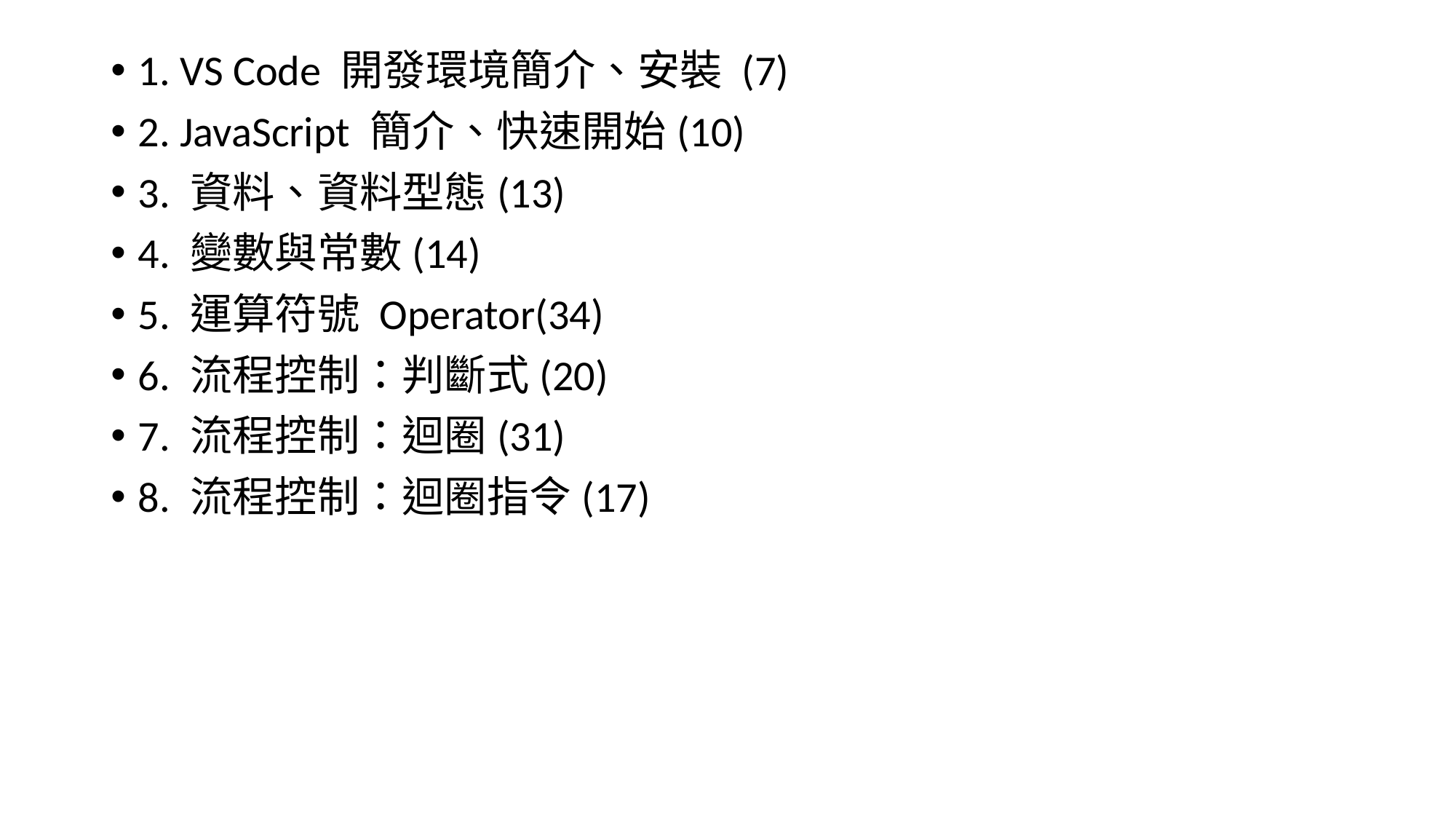

1. VS Code 開發環境簡介、安裝 (7)
2. JavaScript 簡介、快速開始(10)
3. 資料、資料型態(13)
4. 變數與常數(14)
5. 運算符號 Operator(34)
6. 流程控制：判斷式(20)
7. 流程控制：迴圈(31)
8. 流程控制：迴圈指令(17)